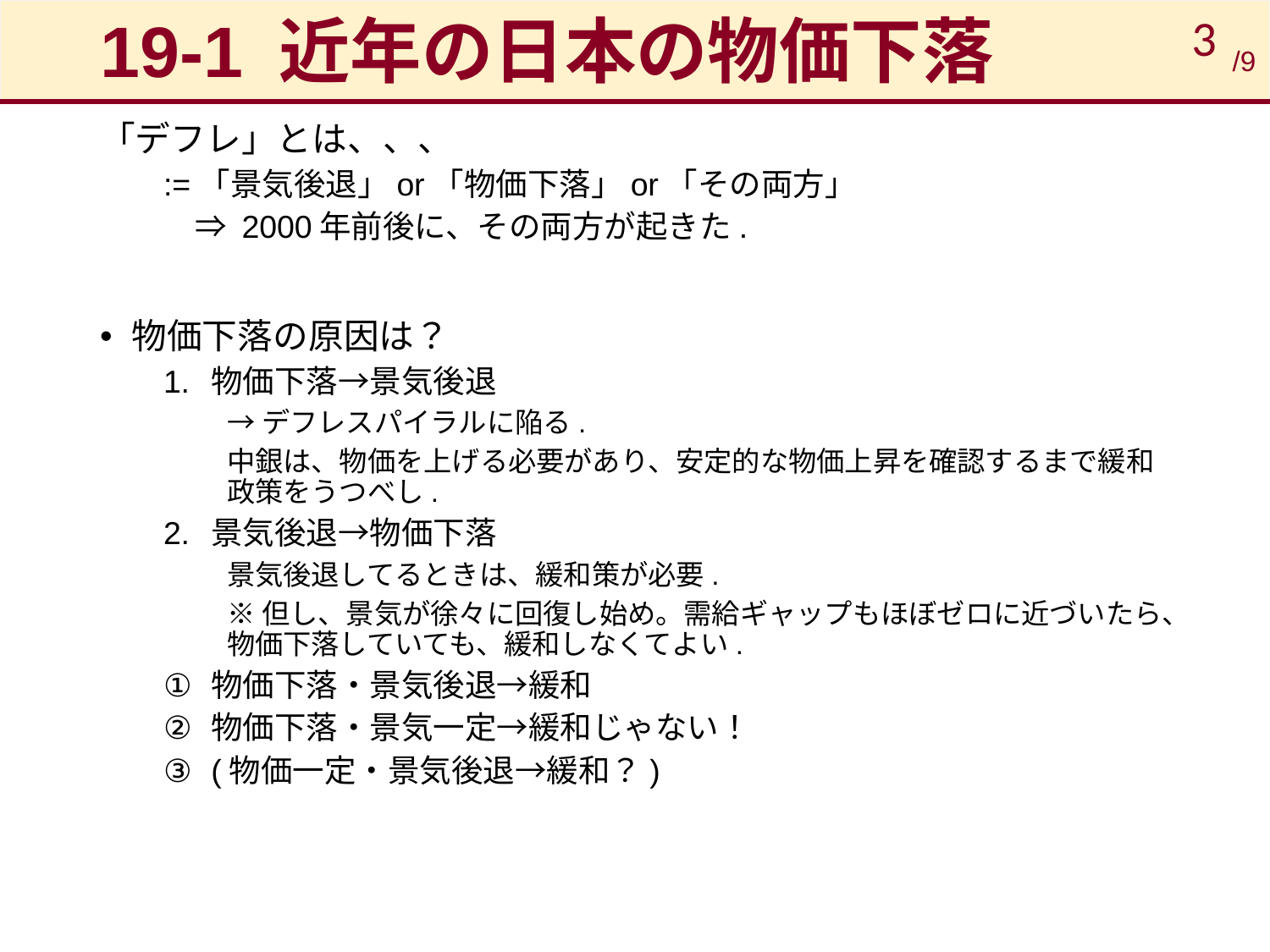

# 19-1 近年の日本の物価下落
3
/9
「デフレ」とは、、、
:=「景気後退」or「物価下落」or「その両方」
　⇒ 2000年前後に、その両方が起きた.

物価下落の原因は？
物価下落→景気後退
→デフレスパイラルに陥る.
中銀は、物価を上げる必要があり、安定的な物価上昇を確認するまで緩和政策をうつべし.
景気後退→物価下落
景気後退してるときは、緩和策が必要.
※但し、景気が徐々に回復し始め。需給ギャップもほぼゼロに近づいたら、物価下落していても、緩和しなくてよい.
物価下落・景気後退→緩和
物価下落・景気一定→緩和じゃない！
(物価一定・景気後退→緩和？)